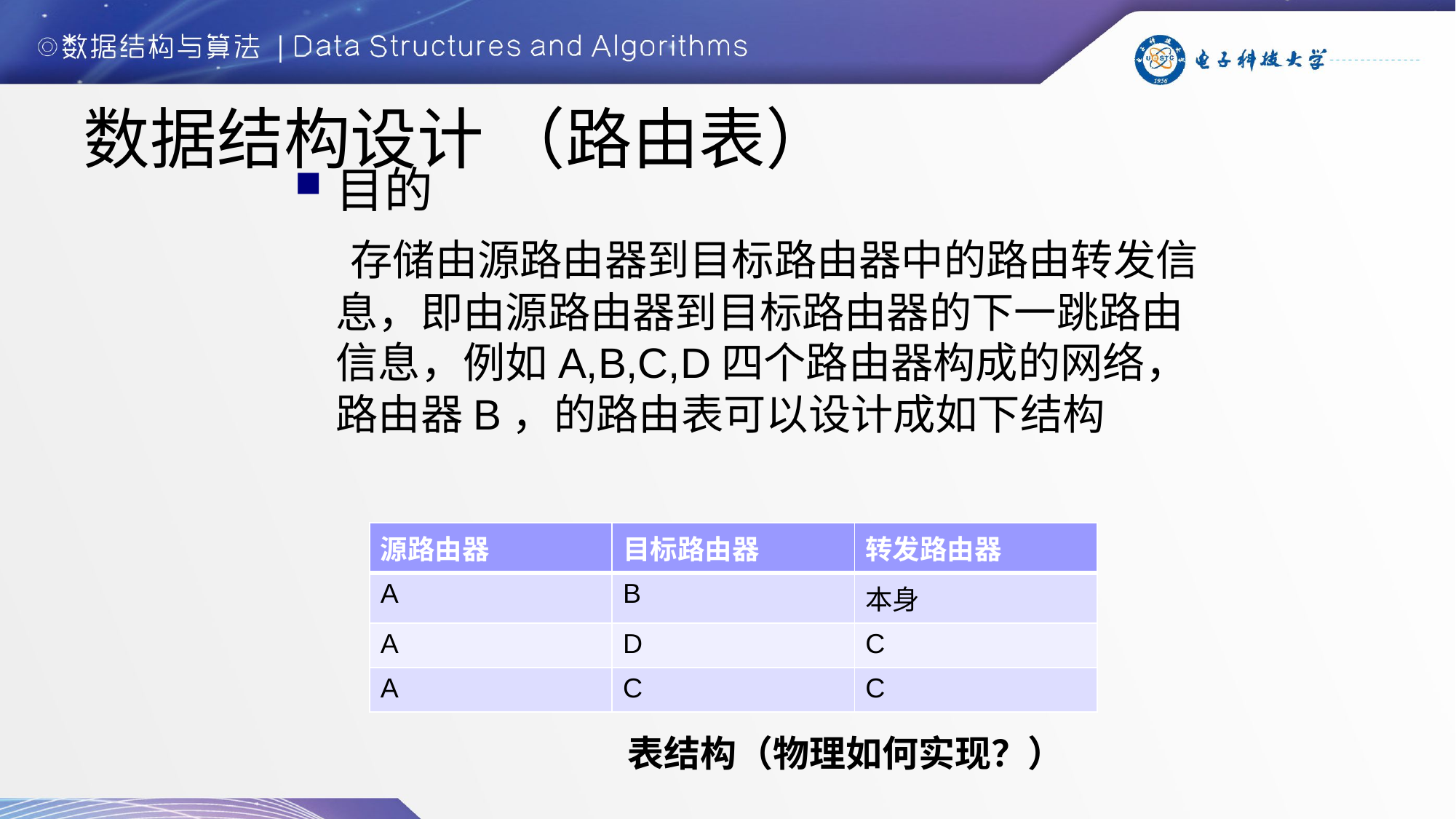

# 数据结构设计 （路由表）
目的
    存储由源路由器到目标路由器中的路由转发信息，即由源路由器到目标路由器的下一跳路由信息，例如A,B,C,D四个路由器构成的网络，路由器B，的路由表可以设计成如下结构

| 源路由器 | 目标路由器 | 转发路由器 |
| --- | --- | --- |
| A | B | 本身 |
| A | D | C |
| A | C | C |
表结构（物理如何实现？）